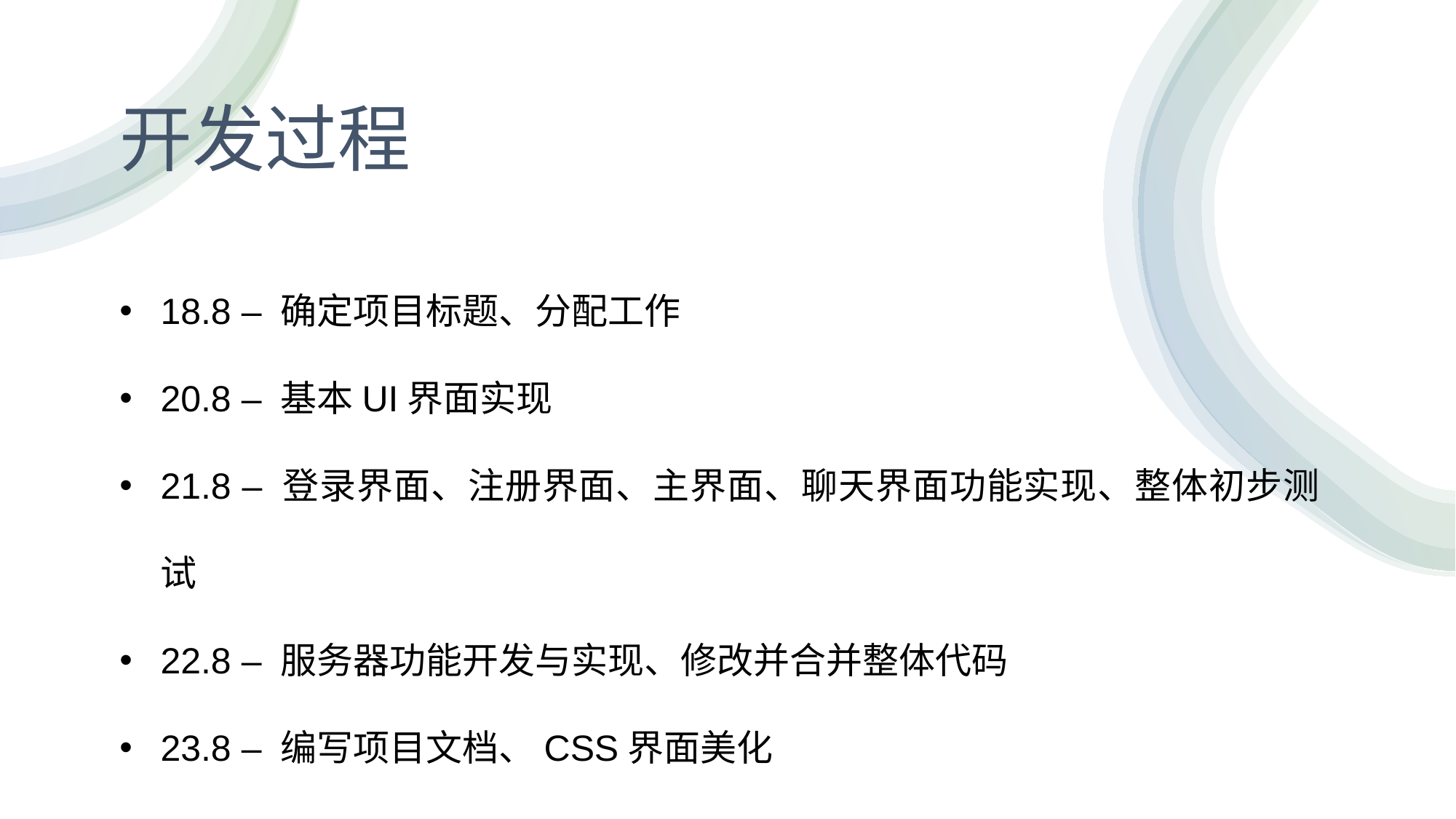

开发过程

18.8 – 确定项目标题、分配工作
20.8 – 基本UI界面实现
21.8 – 登录界面、注册界面、主界面、聊天界面功能实现、整体初步测试
22.8 – 服务器功能开发与实现、修改并合并整体代码
23.8 – 编写项目文档、CSS界面美化